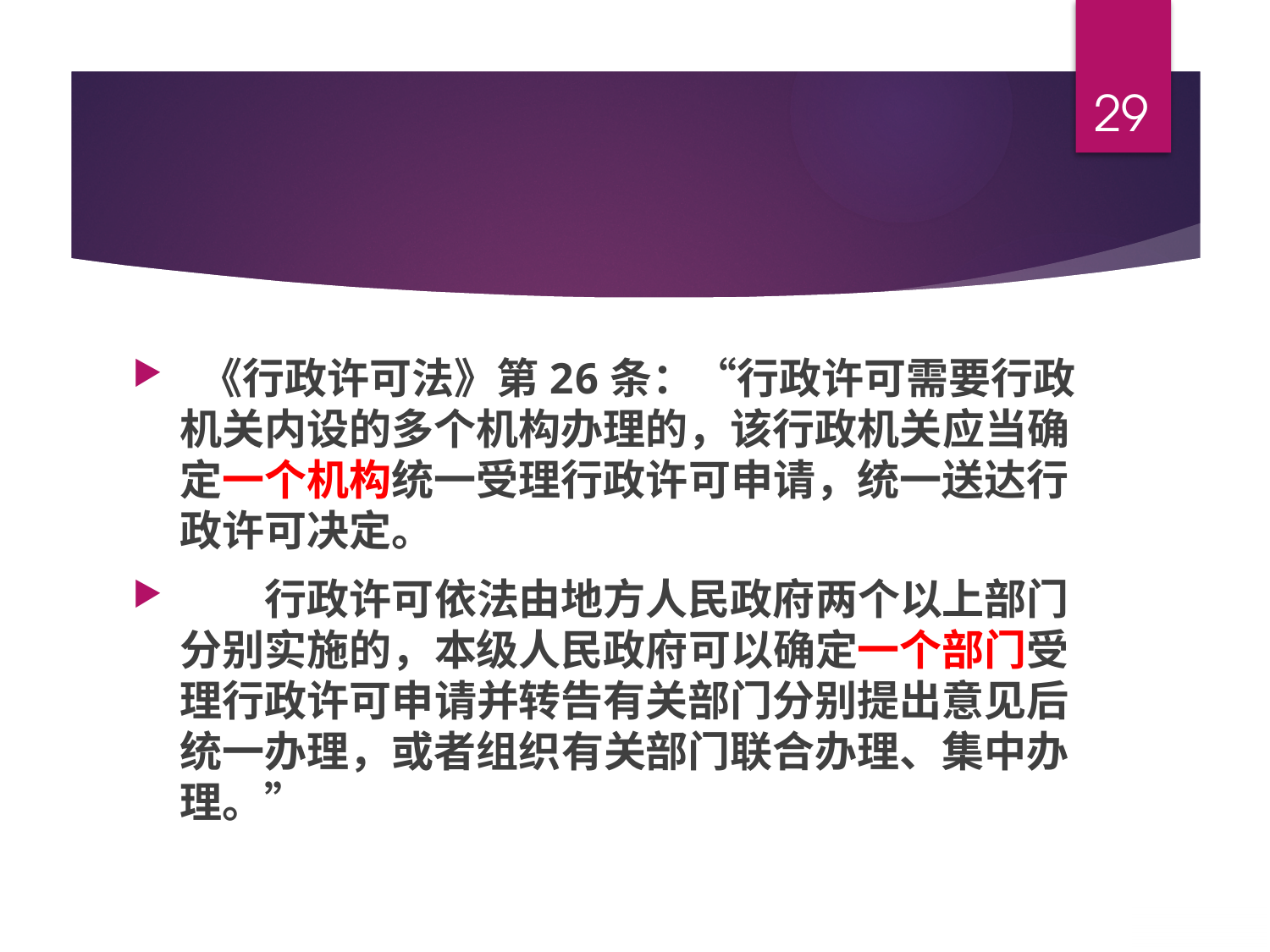

29
#
 《行政许可法》第26条：“行政许可需要行政机关内设的多个机构办理的，该行政机关应当确定一个机构统一受理行政许可申请，统一送达行政许可决定。
　　行政许可依法由地方人民政府两个以上部门分别实施的，本级人民政府可以确定一个部门受理行政许可申请并转告有关部门分别提出意见后统一办理，或者组织有关部门联合办理、集中办理。”